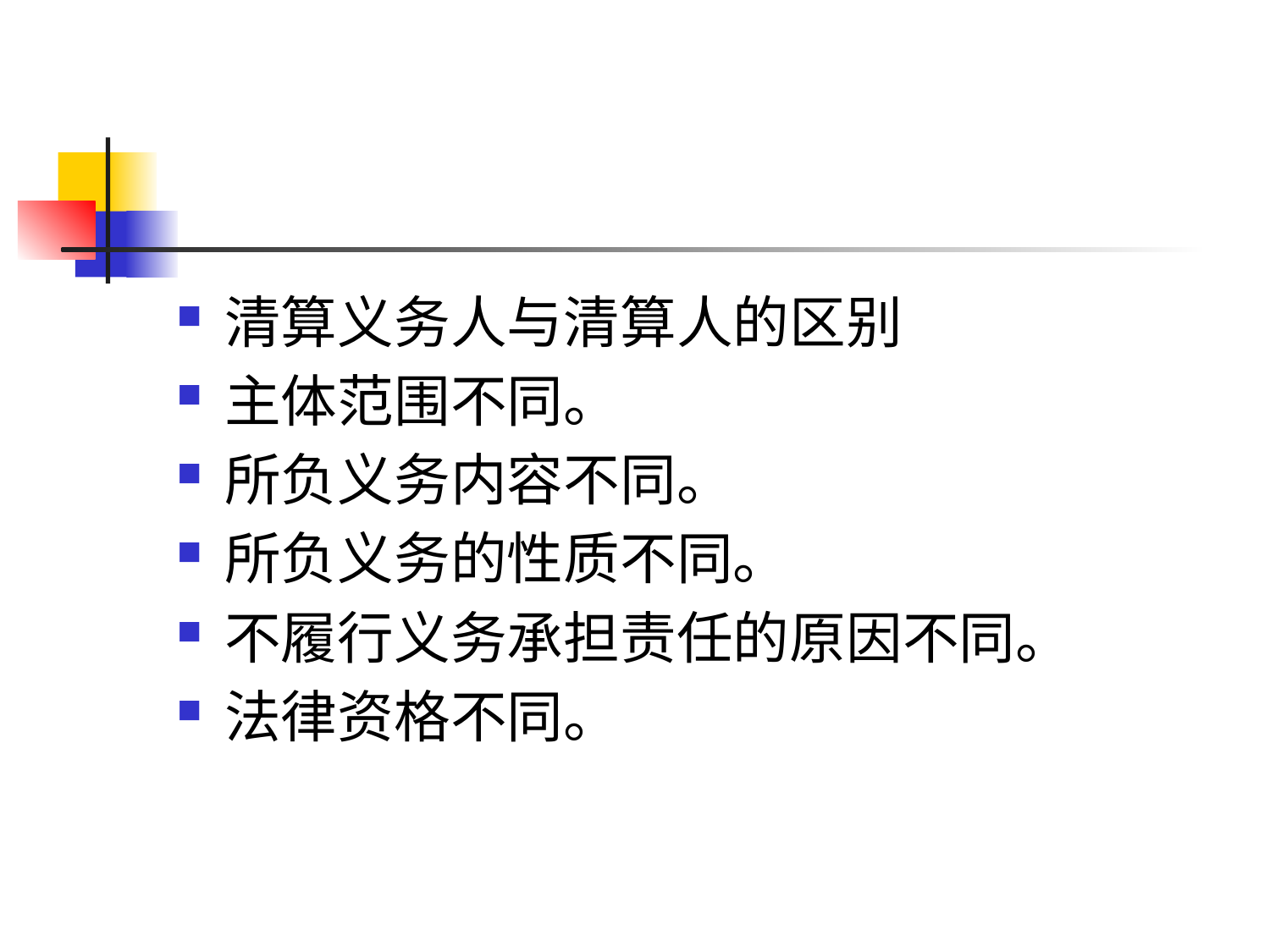

#
清算义务人与清算人的区别
主体范围不同。
所负义务内容不同。
所负义务的性质不同。
不履行义务承担责任的原因不同。
法律资格不同。